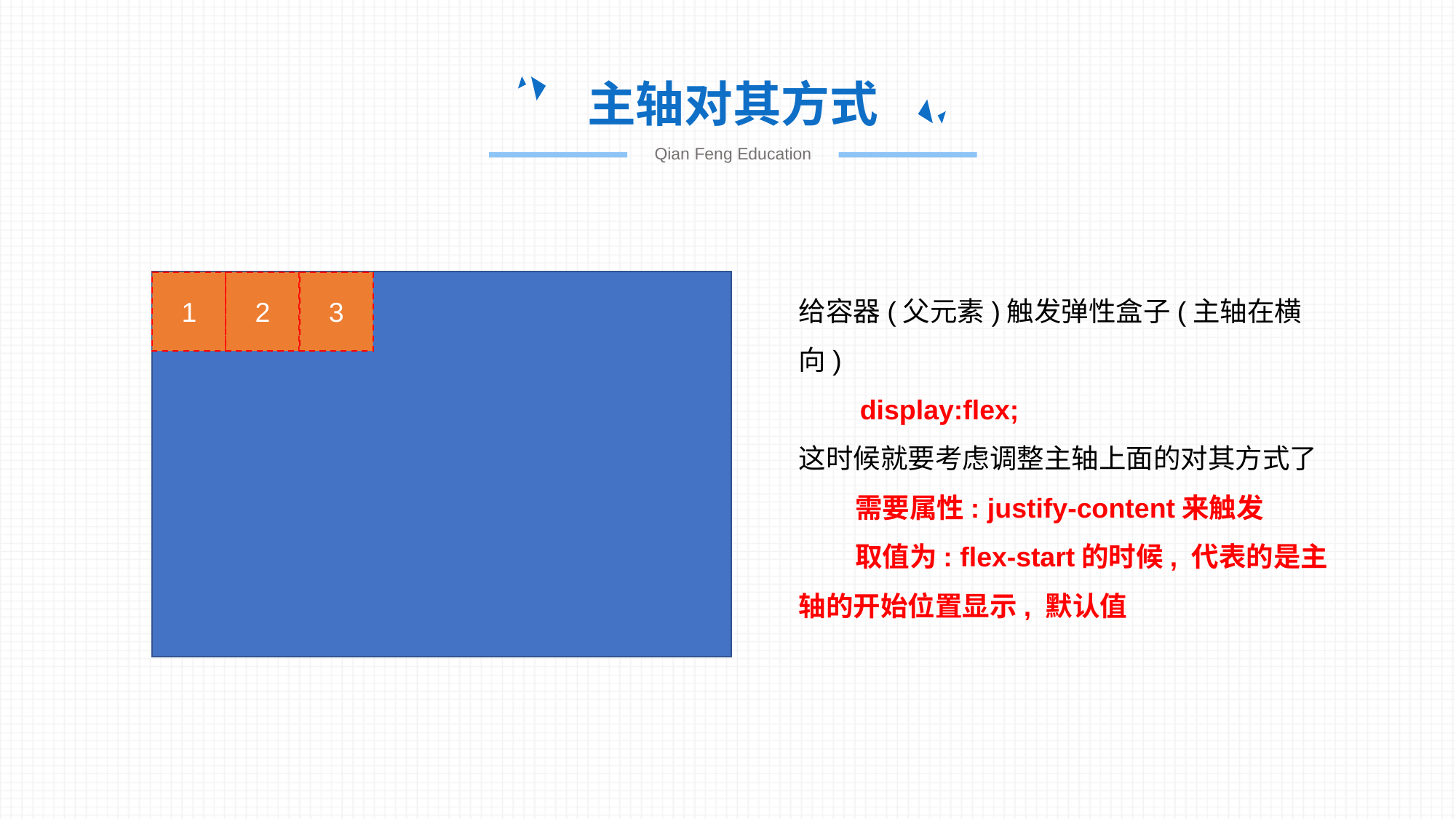

主轴对其方式

Qian Feng Education

1
2
3
给容器(父元素)触发弹性盒子(主轴在横向)
        display:flex;
这时候就要考虑调整主轴上面的对其方式了
        需要属性: justify-content来触发
        取值为: flex-start的时候, 代表的是主轴的开始位置显示, 默认值